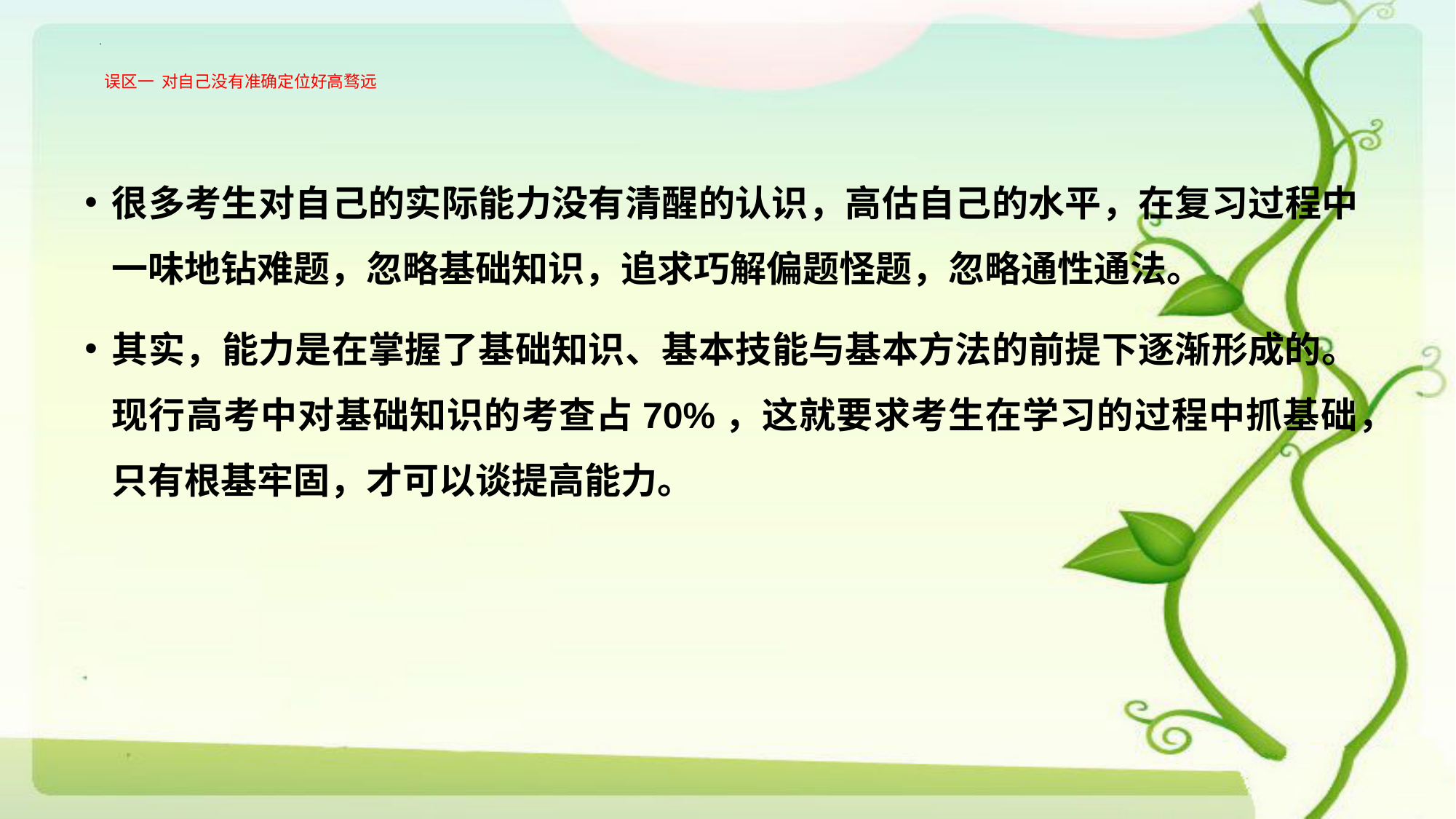

# 误区一  对自己没有准确定位好高骛远
很多考生对自己的实际能力没有清醒的认识，高估自己的水平，在复习过程中一味地钻难题，忽略基础知识，追求巧解偏题怪题，忽略通性通法。
其实，能力是在掌握了基础知识、基本技能与基本方法的前提下逐渐形成的。现行高考中对基础知识的考查占70%，这就要求考生在学习的过程中抓基础，只有根基牢固，才可以谈提高能力。